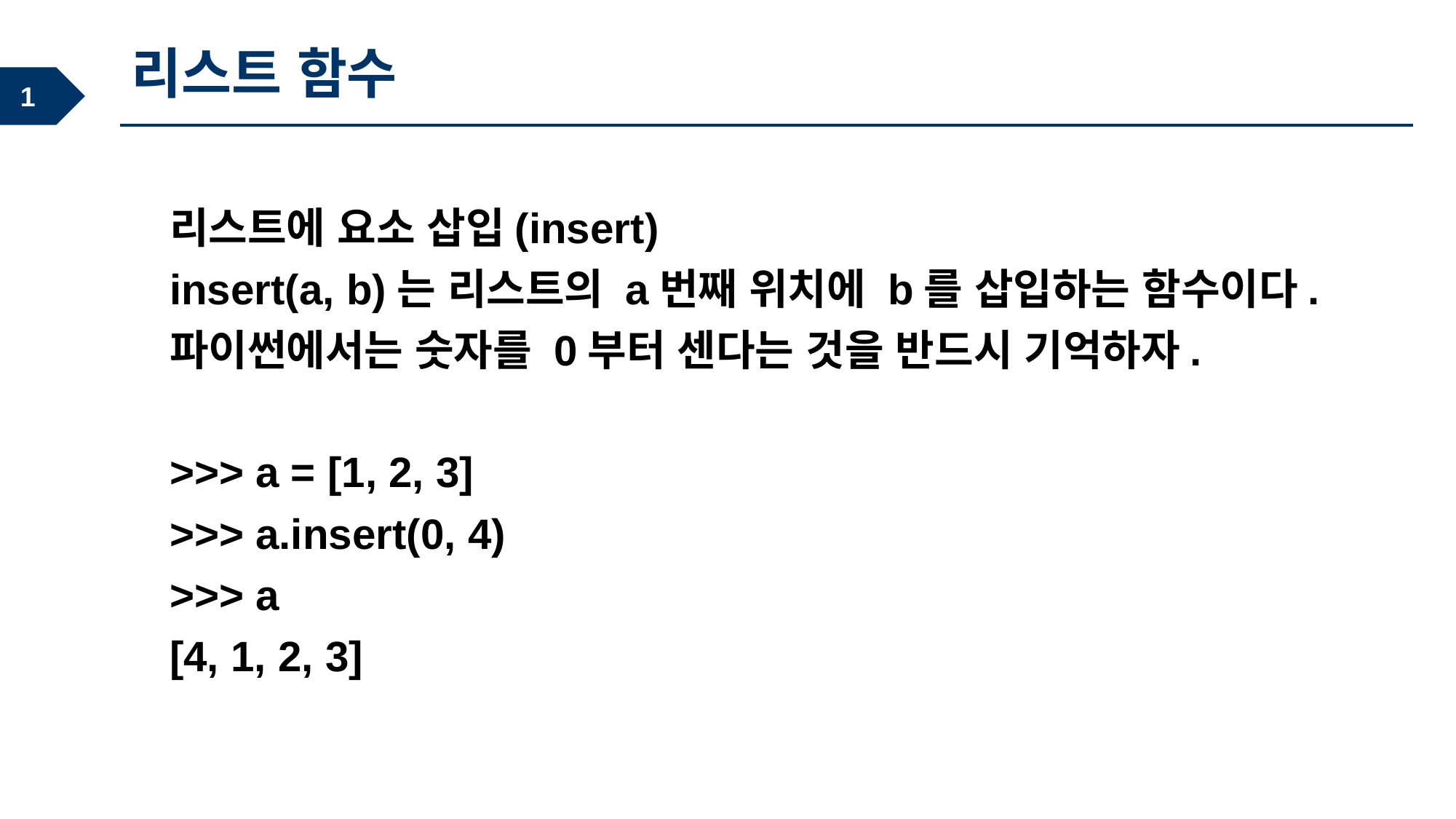

리스트 함수
리스트에 요소 삽입(insert)
insert(a, b)는 리스트의 a번째 위치에 b를 삽입하는 함수이다. 파이썬에서는 숫자를 0부터 센다는 것을 반드시 기억하자.

>>> a = [1, 2, 3]
>>> a.insert(0, 4)
>>> a
[4, 1, 2, 3]